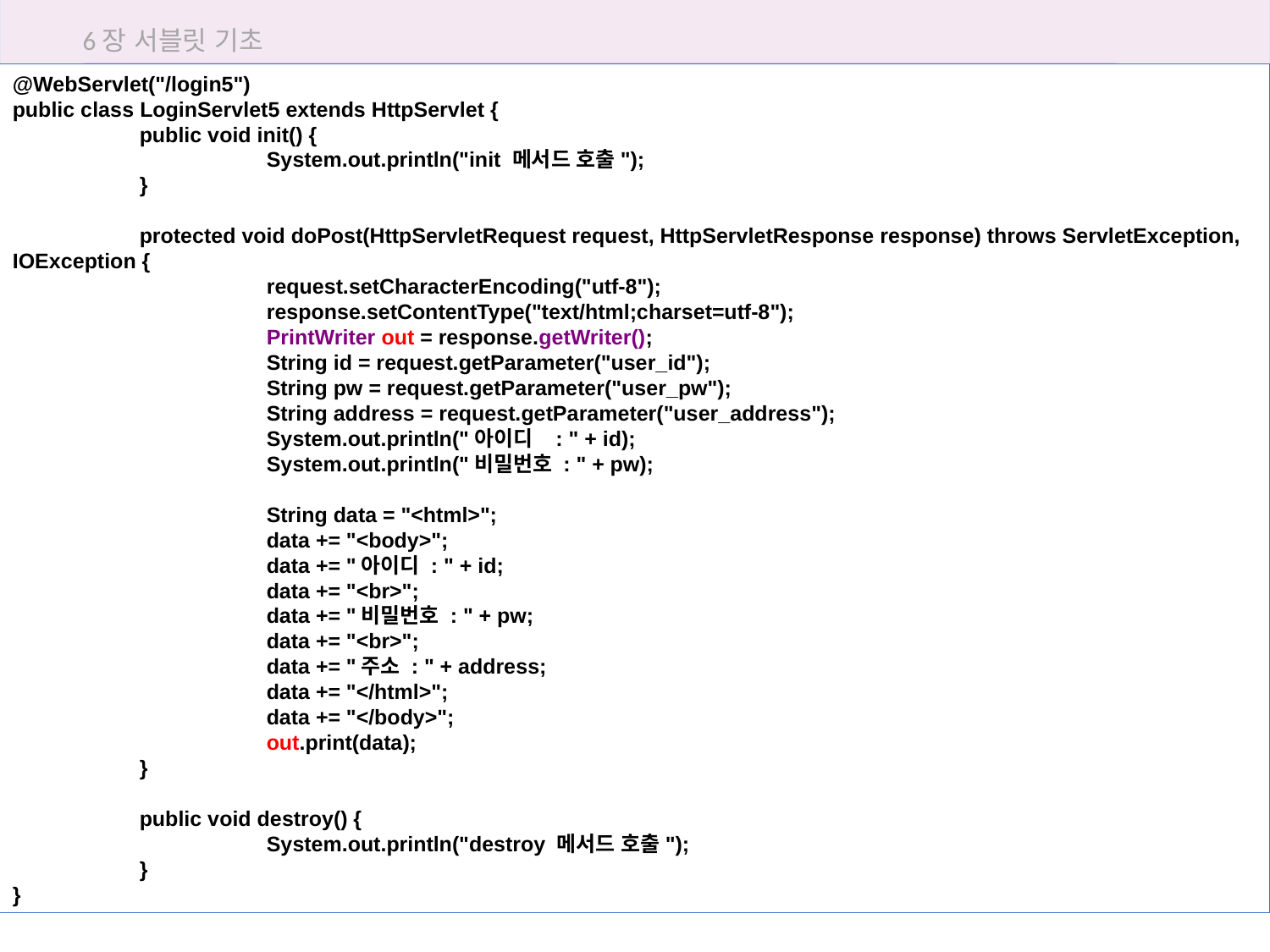

6장 서블릿 기초
@WebServlet("/login5")
public class LoginServlet5 extends HttpServlet {
	public void init() {
		System.out.println("init 메서드 호출");
	}

	protected void doPost(HttpServletRequest request, HttpServletResponse response) throws ServletException, IOException {
		request.setCharacterEncoding("utf-8");
		response.setContentType("text/html;charset=utf-8");
		PrintWriter out = response.getWriter();
		String id = request.getParameter("user_id");
		String pw = request.getParameter("user_pw");
		String address = request.getParameter("user_address");
		System.out.println("아이디   : " + id);
		System.out.println("비밀번호 : " + pw);

		String data = "<html>";
		data += "<body>";
		data += "아이디 : " + id;
		data += "<br>";
		data += "비밀번호 : " + pw;
		data += "<br>";
		data += "주소 : " + address;
		data += "</html>";
		data += "</body>";
		out.print(data);
	}

	public void destroy() {
		System.out.println("destroy 메서드 호출");
	}
}